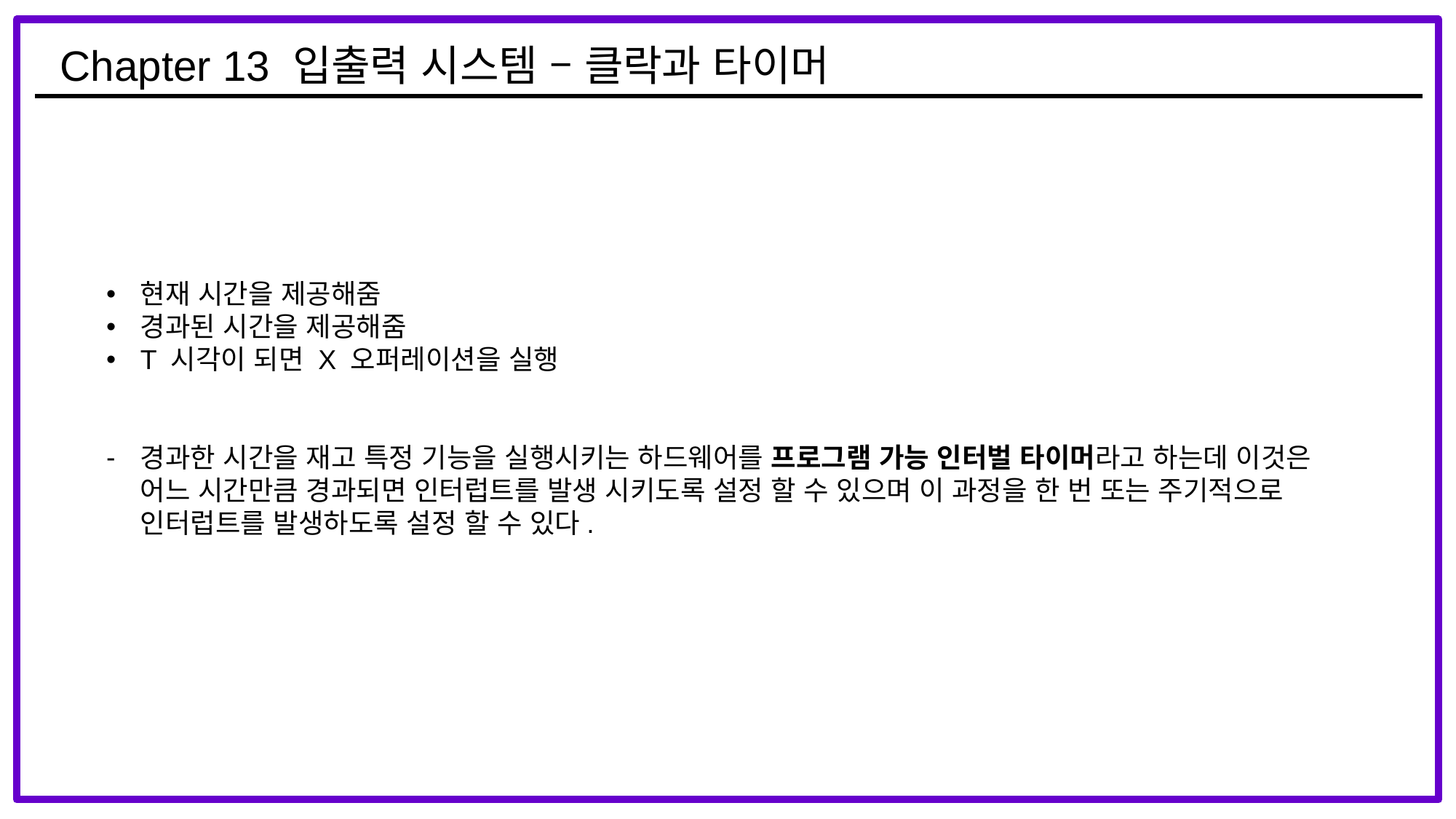

Chapter 13 입출력 시스템 – 클락과 타이머
현재 시간을 제공해줌
경과된 시간을 제공해줌
T 시각이 되면 X 오퍼레이션을 실행

경과한 시간을 재고 특정 기능을 실행시키는 하드웨어를 프로그램 가능 인터벌 타이머라고 하는데 이것은 어느 시간만큼 경과되면 인터럽트를 발생 시키도록 설정 할 수 있으며 이 과정을 한 번 또는 주기적으로 인터럽트를 발생하도록 설정 할 수 있다.